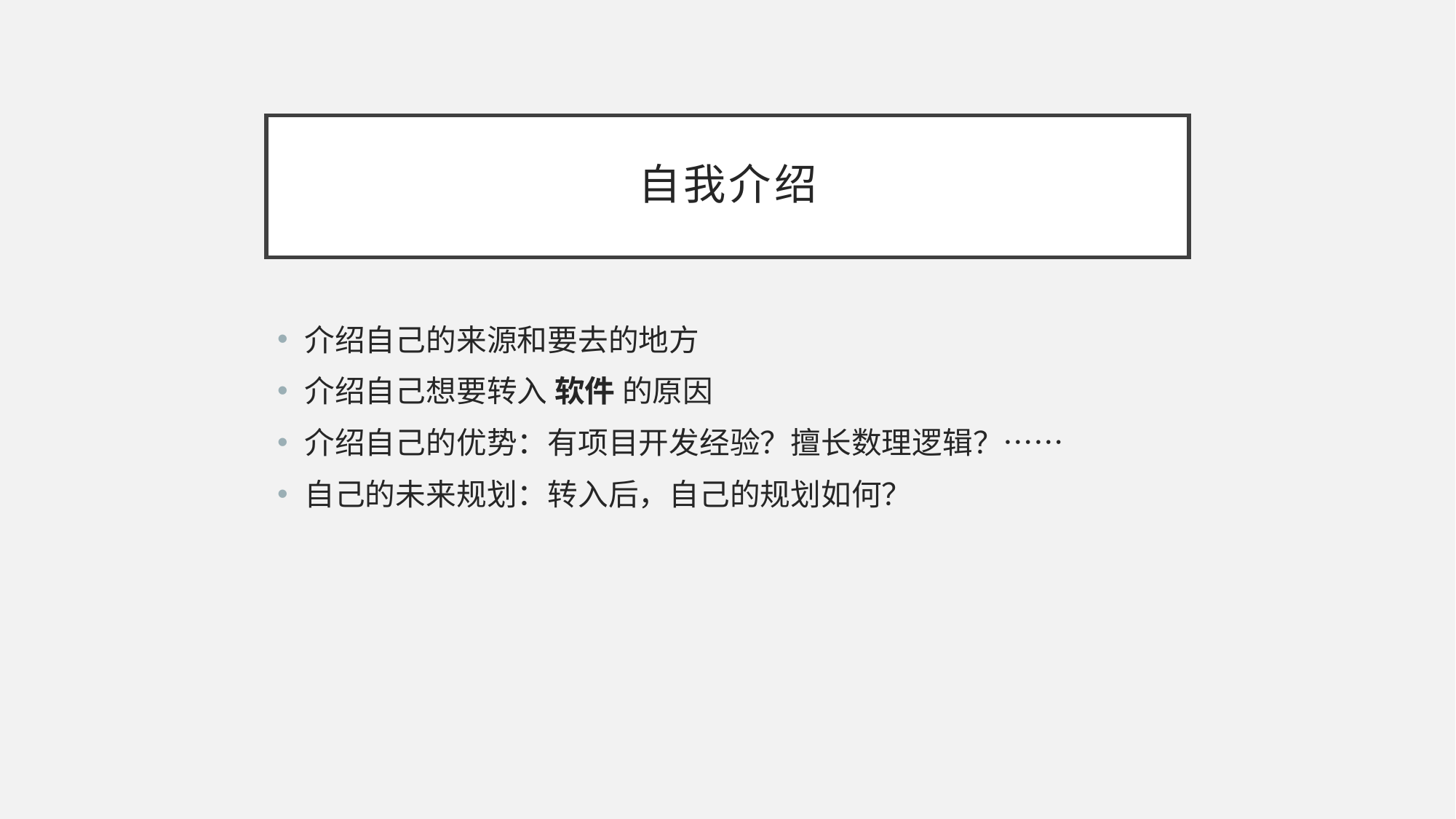

# 自我介绍
介绍自己的来源和要去的地方
介绍自己想要转入 软件 的原因
介绍自己的优势：有项目开发经验？擅长数理逻辑？……
自己的未来规划：转入后，自己的规划如何？